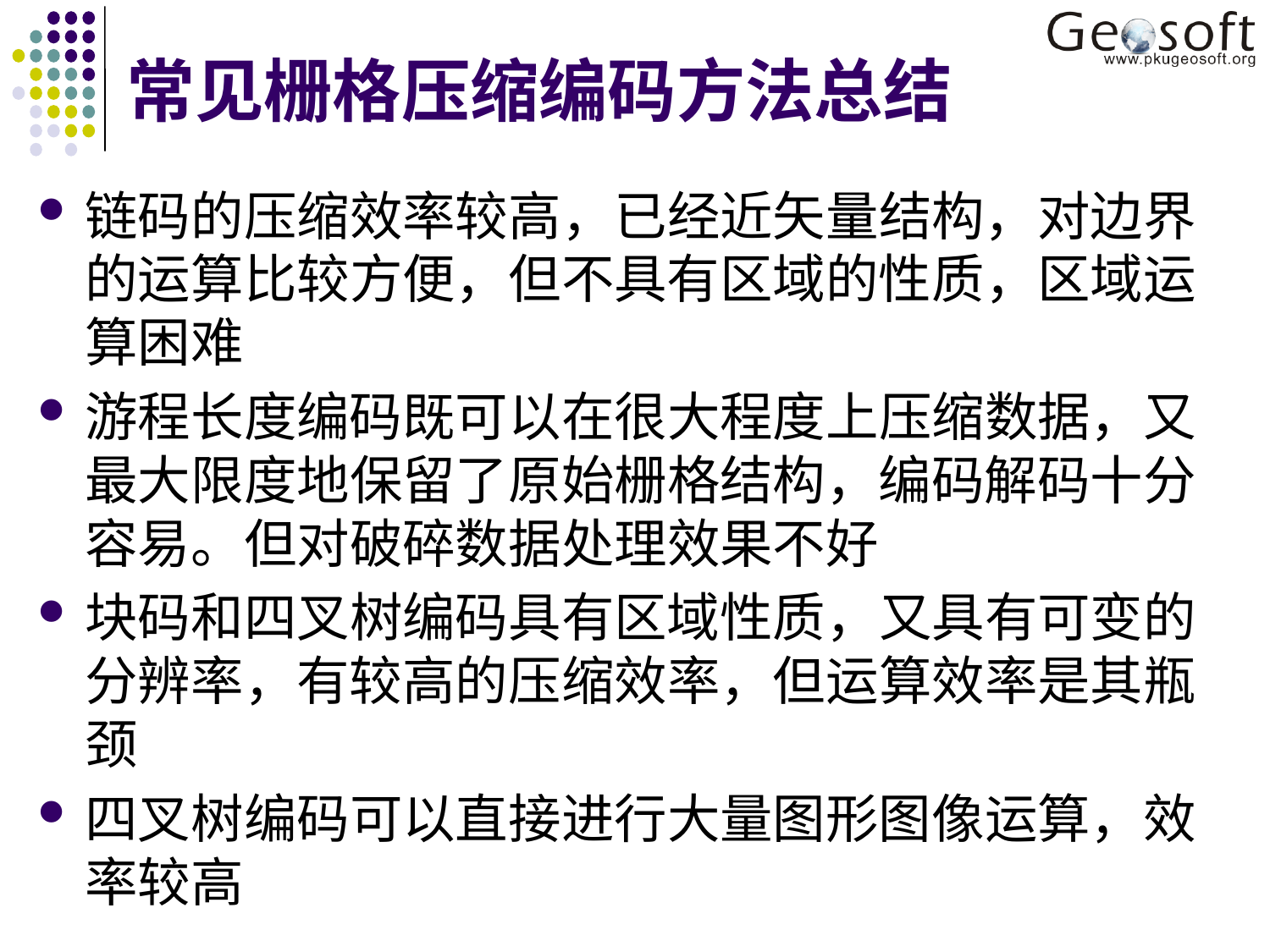

# 常见栅格压缩编码方法总结
链码的压缩效率较高，已经近矢量结构，对边界的运算比较方便，但不具有区域的性质，区域运算困难
游程长度编码既可以在很大程度上压缩数据，又最大限度地保留了原始栅格结构，编码解码十分容易。但对破碎数据处理效果不好
块码和四叉树编码具有区域性质，又具有可变的分辨率，有较高的压缩效率，但运算效率是其瓶颈
四叉树编码可以直接进行大量图形图像运算，效率较高